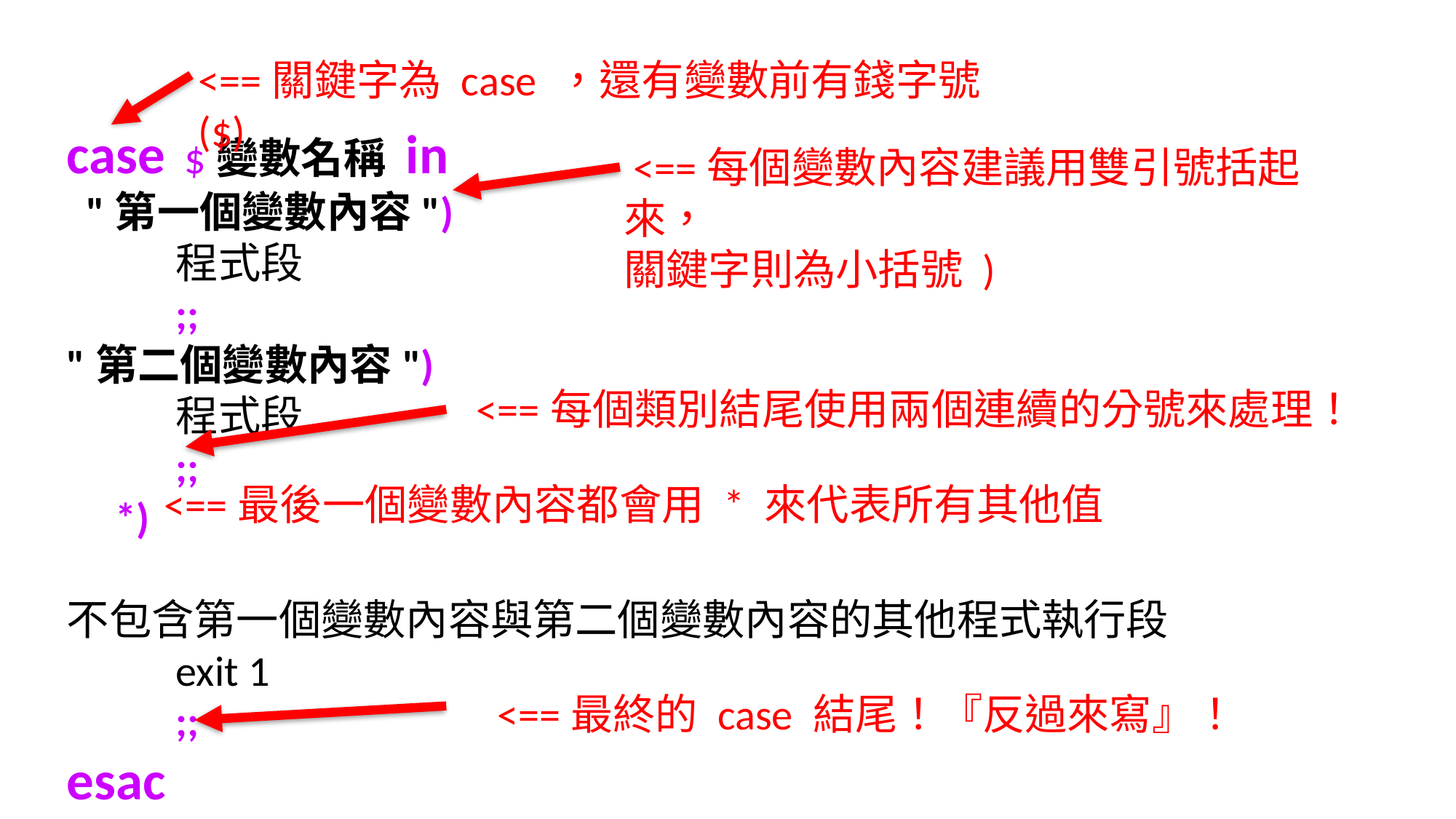

<==關鍵字為 case ，還有變數前有錢字號($)
case  $變數名稱 in
  "第一個變數內容")
	程式段
	;;
"第二個變數內容")
	程式段
	;;
     *)

不包含第一個變數內容與第二個變數內容的其他程式執行段
	exit 1
	;;
esac
 <==每個變數內容建議用雙引號括起來，
關鍵字則為小括號 )
<==每個類別結尾使用兩個連續的分號來處理！
 <==最後一個變數內容都會用 * 來代表所有其他值
<==最終的 case 結尾！『反過來寫』！